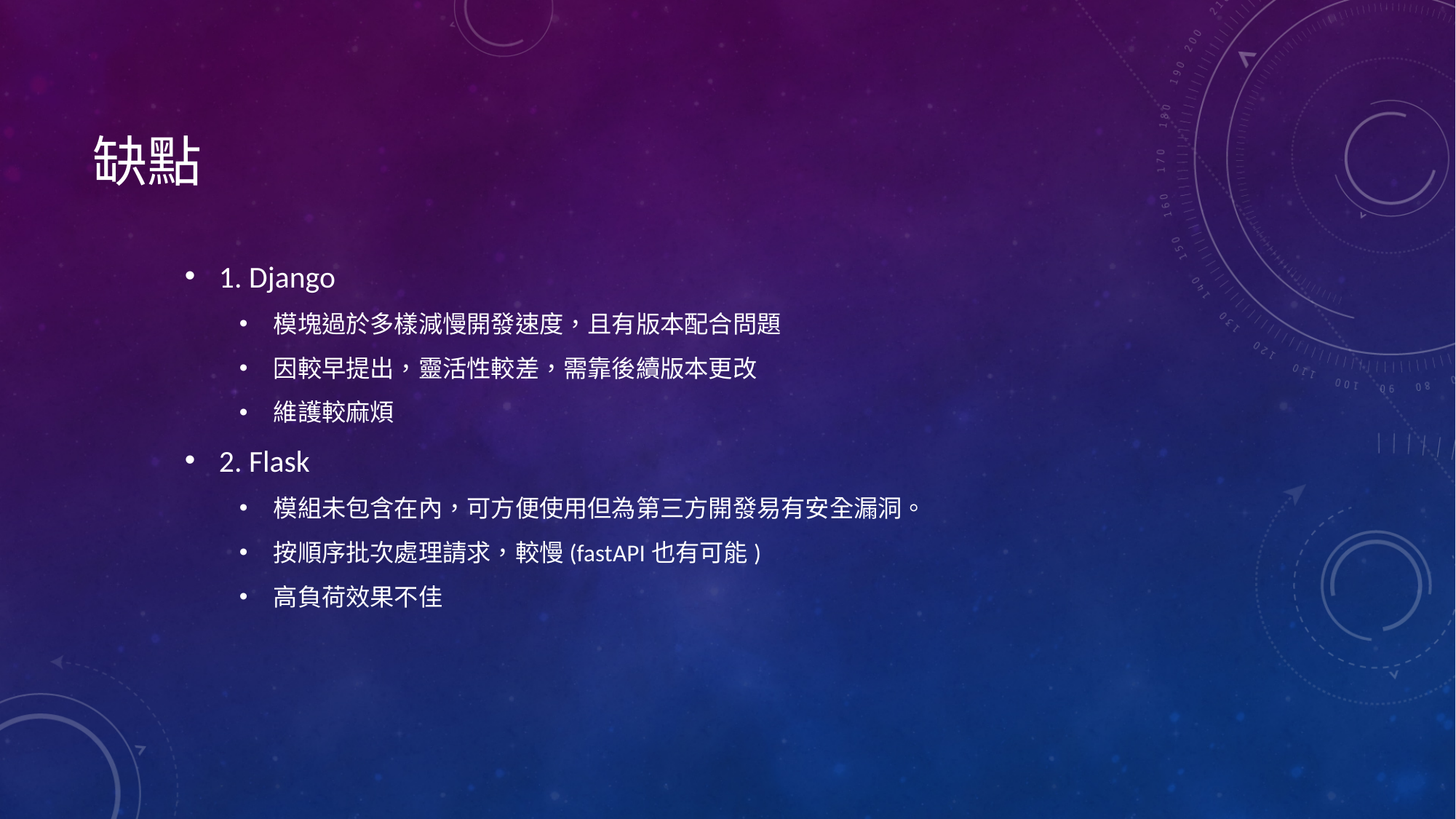

# 缺點
1. Django
模塊過於多樣減慢開發速度，且有版本配合問題
因較早提出，靈活性較差，需靠後續版本更改
維護較麻煩
2. Flask
模組未包含在內，可方便使用但為第三方開發易有安全漏洞。
按順序批次處理請求，較慢(fastAPI也有可能)
高負荷效果不佳